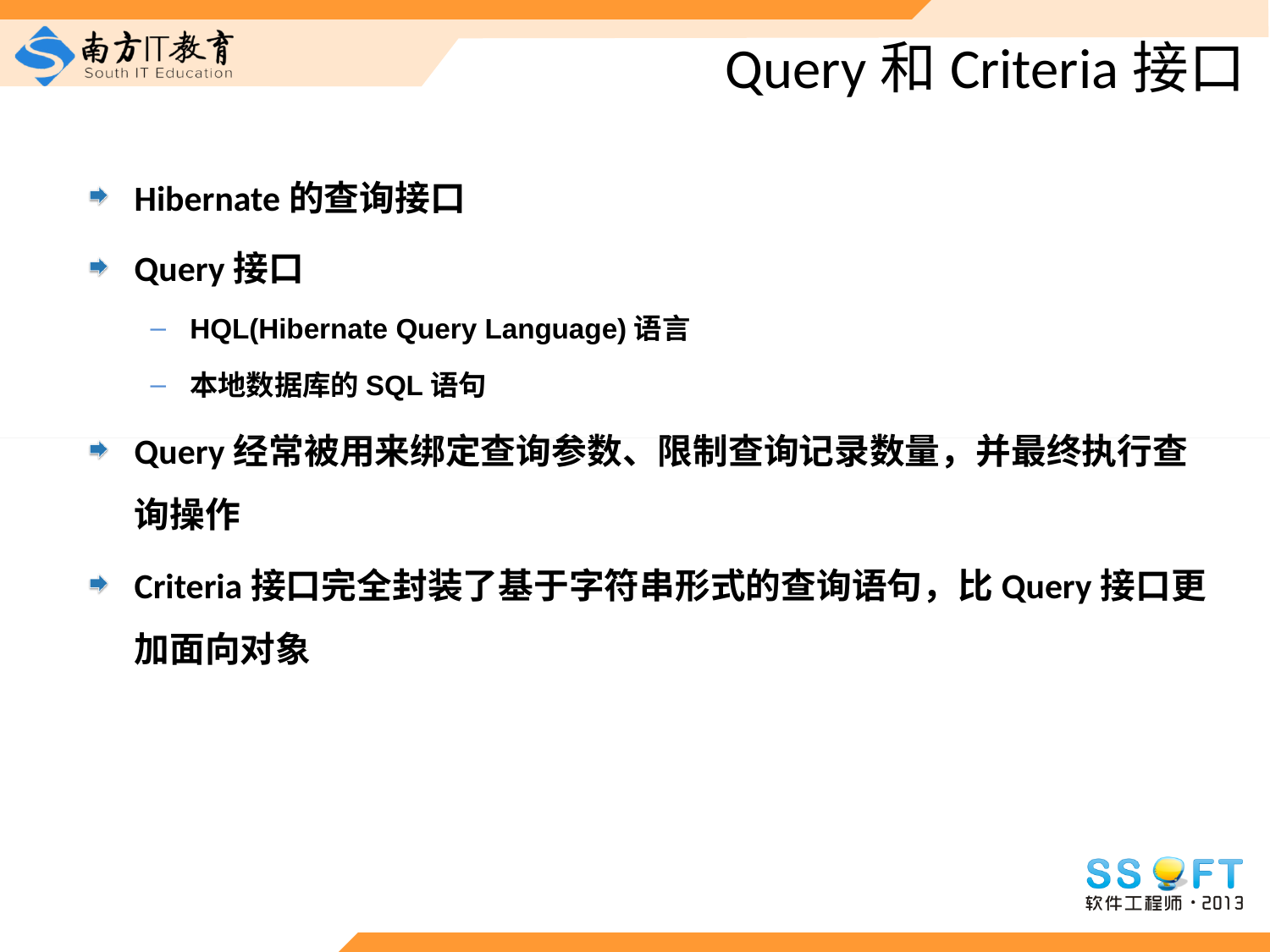

# Query和Criteria接口
Hibernate的查询接口
Query接口
HQL(Hibernate Query Language)语言
本地数据库的SQL语句
Query经常被用来绑定查询参数、限制查询记录数量，并最终执行查询操作
Criteria接口完全封装了基于字符串形式的查询语句，比Query接口更加面向对象